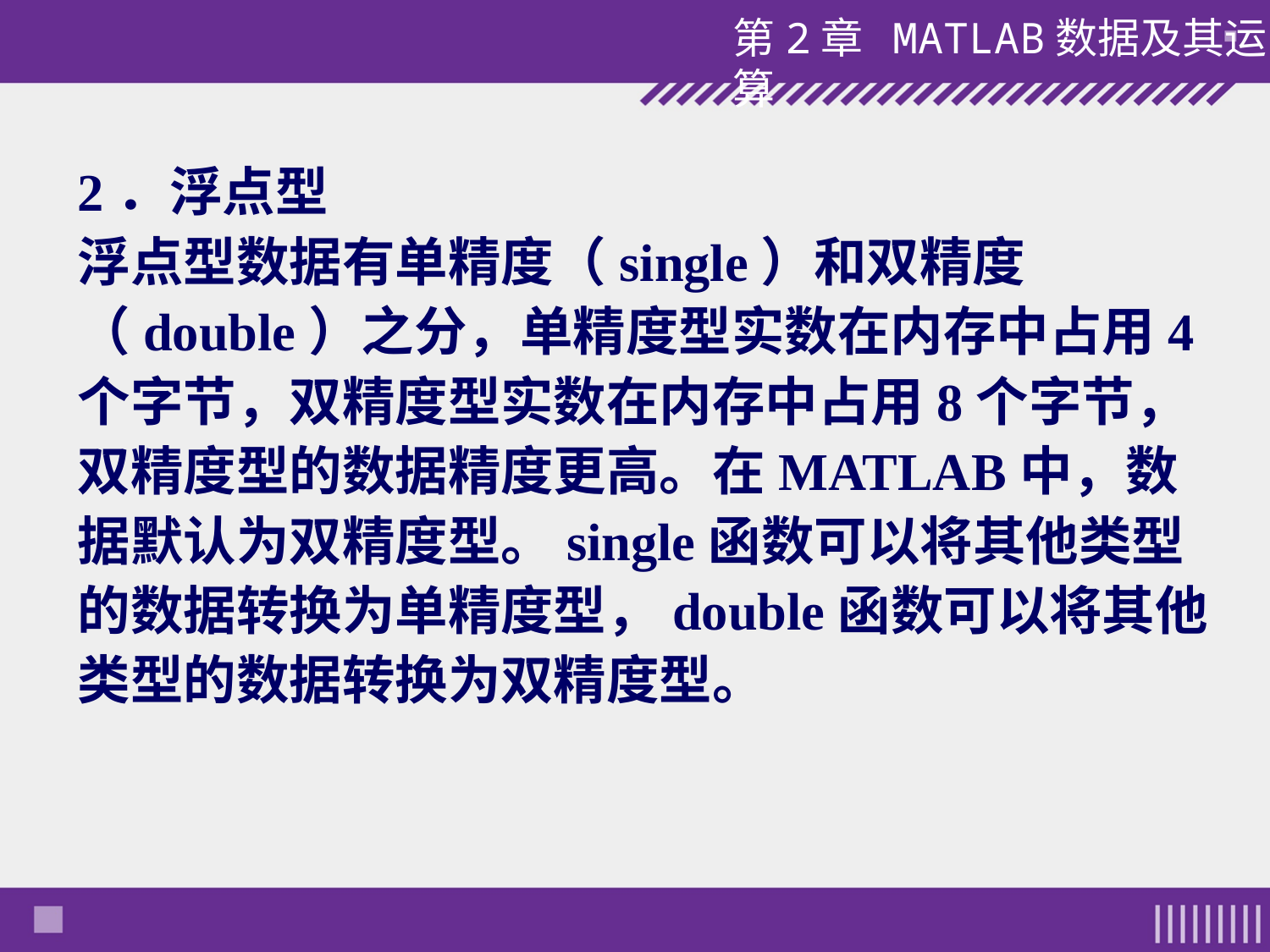

2．浮点型
浮点型数据有单精度（single）和双精度（double）之分，单精度型实数在内存中占用4个字节，双精度型实数在内存中占用8个字节，双精度型的数据精度更高。在MATLAB中，数据默认为双精度型。single函数可以将其他类型的数据转换为单精度型，double函数可以将其他类型的数据转换为双精度型。